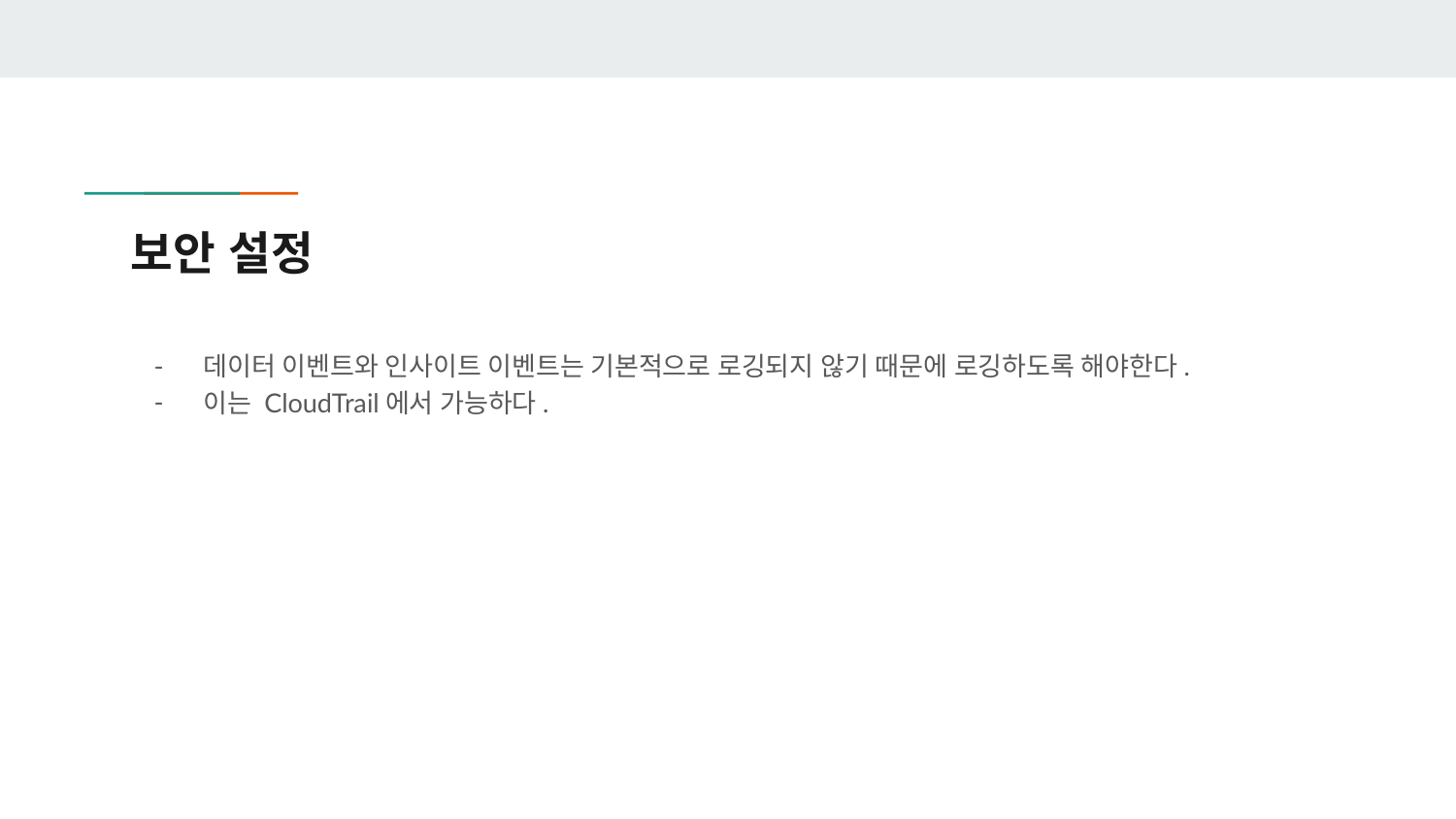

# 보안 설정
데이터 이벤트와 인사이트 이벤트는 기본적으로 로깅되지 않기 때문에 로깅하도록 해야한다.
이는 CloudTrail에서 가능하다.